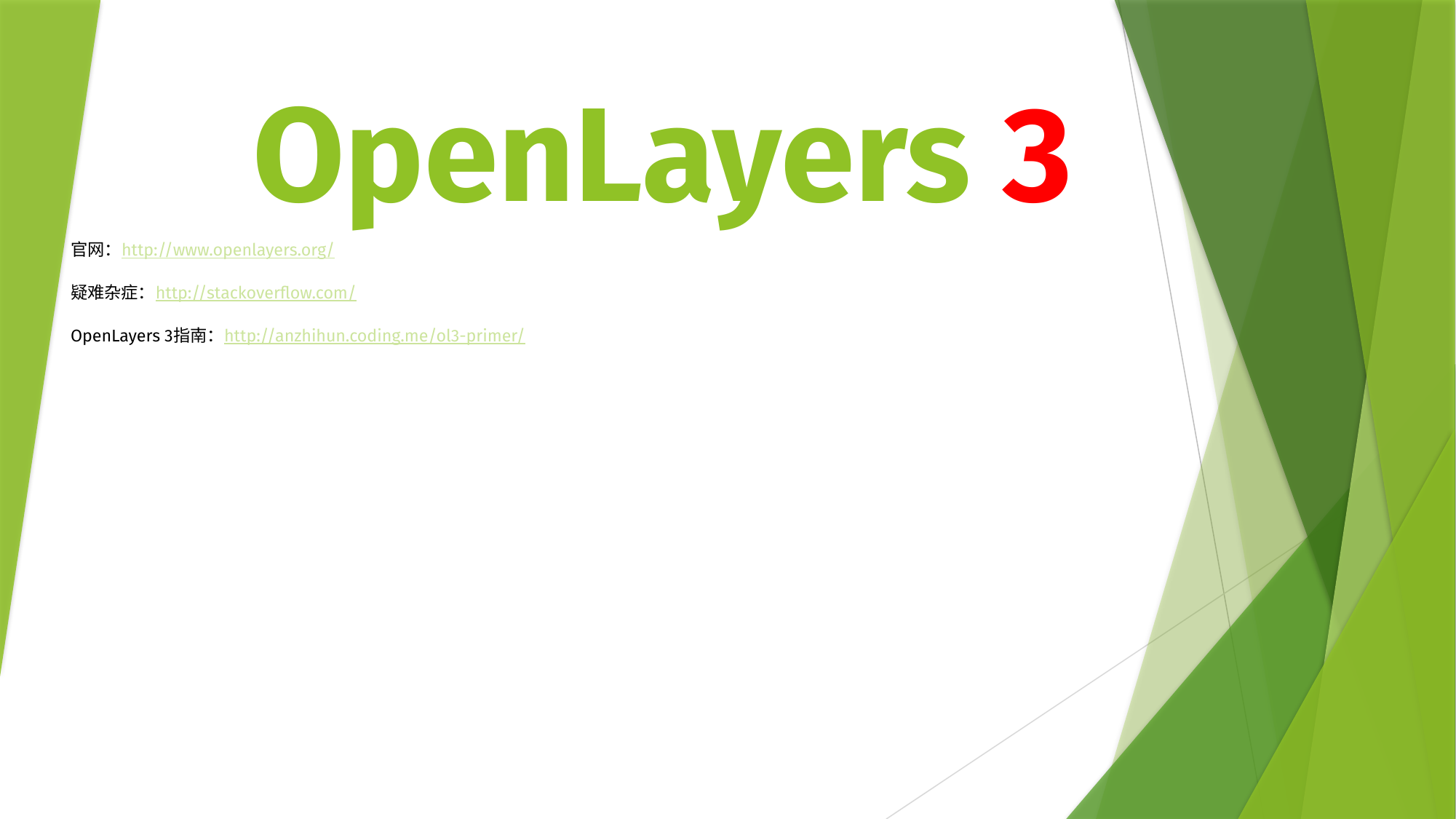

# OpenLayers 3
官网：http://www.openlayers.org/

疑难杂症：http://stackoverflow.com/

OpenLayers 3指南：http://anzhihun.coding.me/ol3-primer/